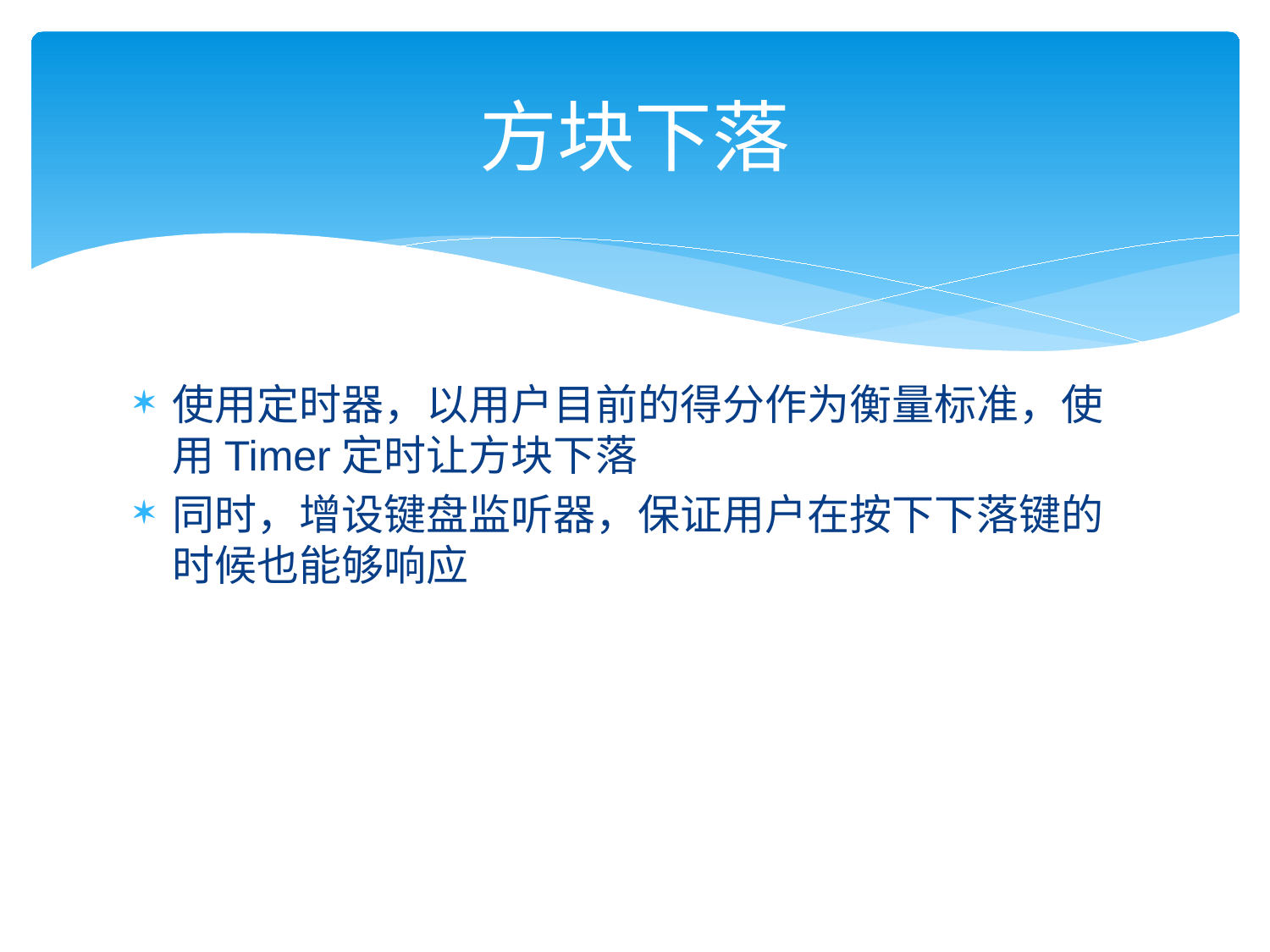

# 方块下落
使用定时器，以用户目前的得分作为衡量标准，使用Timer定时让方块下落
同时，增设键盘监听器，保证用户在按下下落键的时候也能够响应